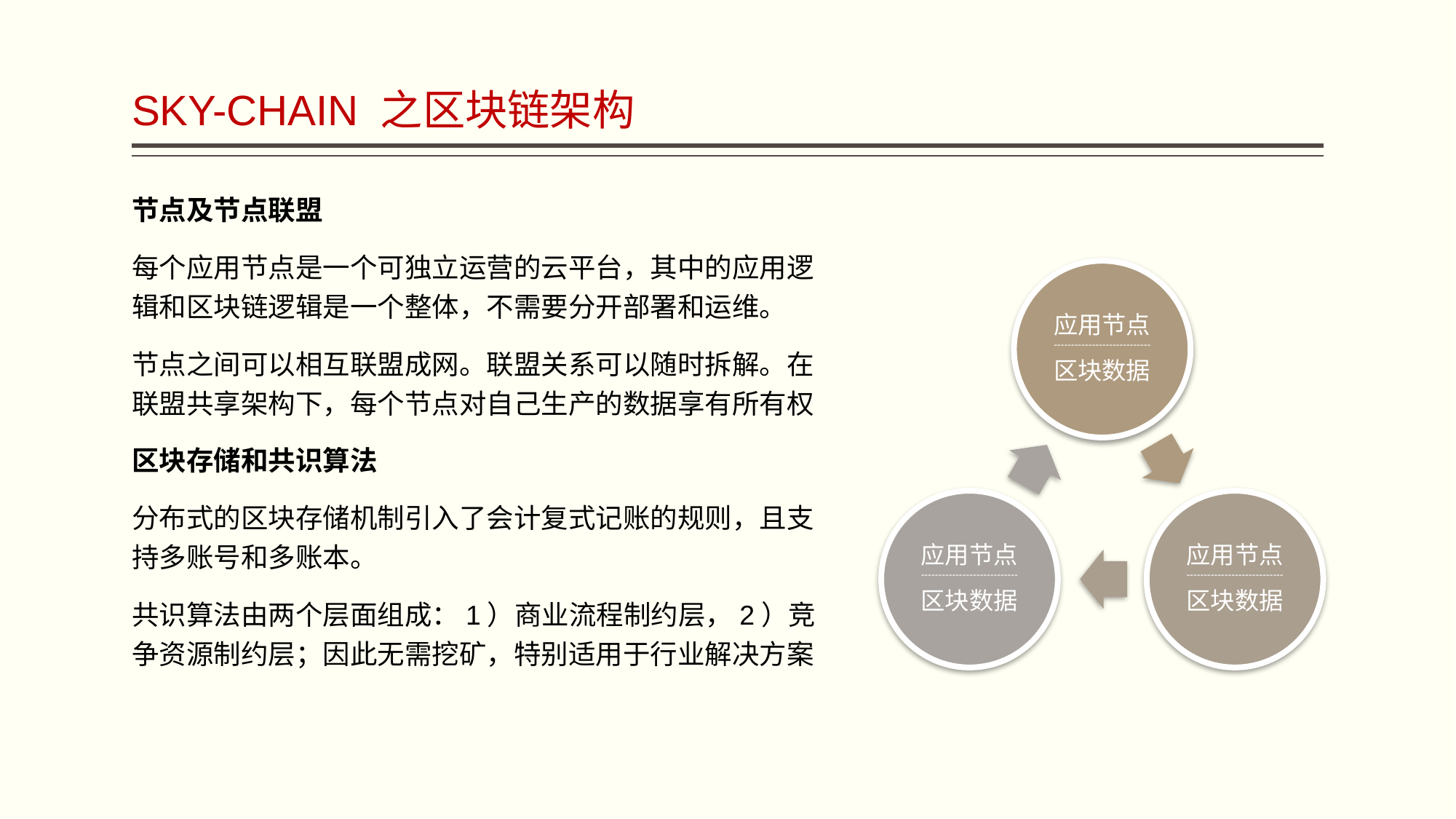

# SKY-CHAIN 之区块链架构
节点及节点联盟
每个应用节点是一个可独立运营的云平台，其中的应用逻辑和区块链逻辑是一个整体，不需要分开部署和运维。
节点之间可以相互联盟成网。联盟关系可以随时拆解。在联盟共享架构下，每个节点对自己生产的数据享有所有权
区块存储和共识算法
分布式的区块存储机制引入了会计复式记账的规则，且支持多账号和多账本。
共识算法由两个层面组成：1）商业流程制约层，2）竞争资源制约层；因此无需挖矿，特别适用于行业解决方案
应用节点
----------------------------
区块数据

应用节点
----------------------------
区块数据

应用节点
----------------------------
区块数据